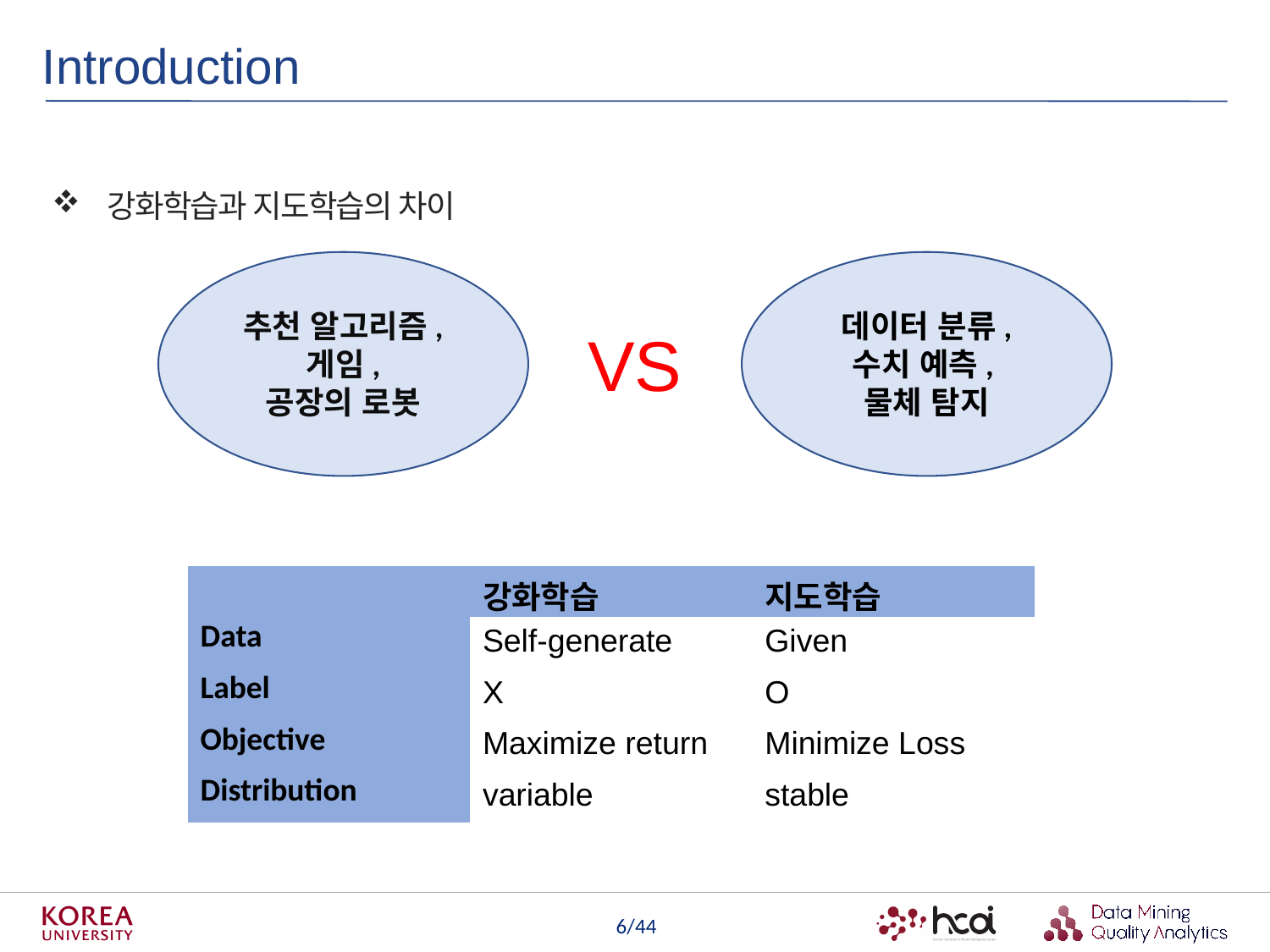

Introduction
강화학습과 지도학습의 차이
추천 알고리즘,
게임,
공장의 로봇
데이터 분류, 수치 예측,
물체 탐지
VS
|  | 강화학습 | 지도학습 |
| --- | --- | --- |
| Data | Self-generate | Given |
| Label | X | O |
| Objective | Maximize return | Minimize Loss |
| Distribution | variable | stable |